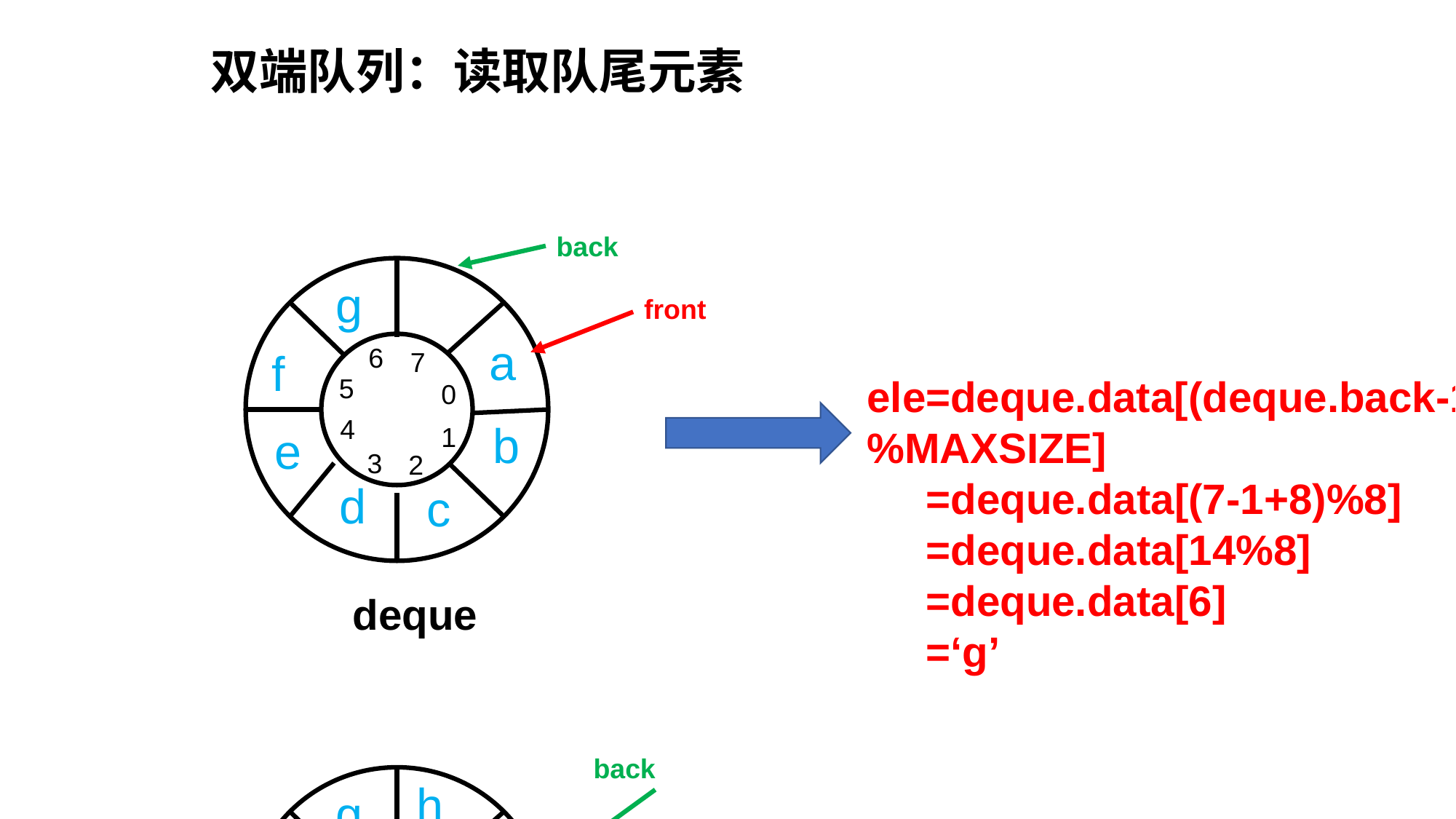

双端队列：读取队尾元素
back

g
front
a
6
f
7

ele=deque.data[(deque.back-1+MAXSIZE)%MAXSIZE]
     =deque.data[(7-1+8)%8]
     =deque.data[14%8]
     =deque.data[6]
     =‘g’
5
0
4
b
1
e
3
2
d
c
deque
back

h
g

6
f
7
ele=deque.data[(deque.back-1+MAXSIZE)%MAXSIZE]
     =deque.data[(0-1+8)%8]
     =deque.data[7%8]
     =deque.data[7]
     =‘h’
5
0
4
1
e
3
2
front
deque
这个解释了为什么不能是队尾指针直接减一了，而是要进行取余操作